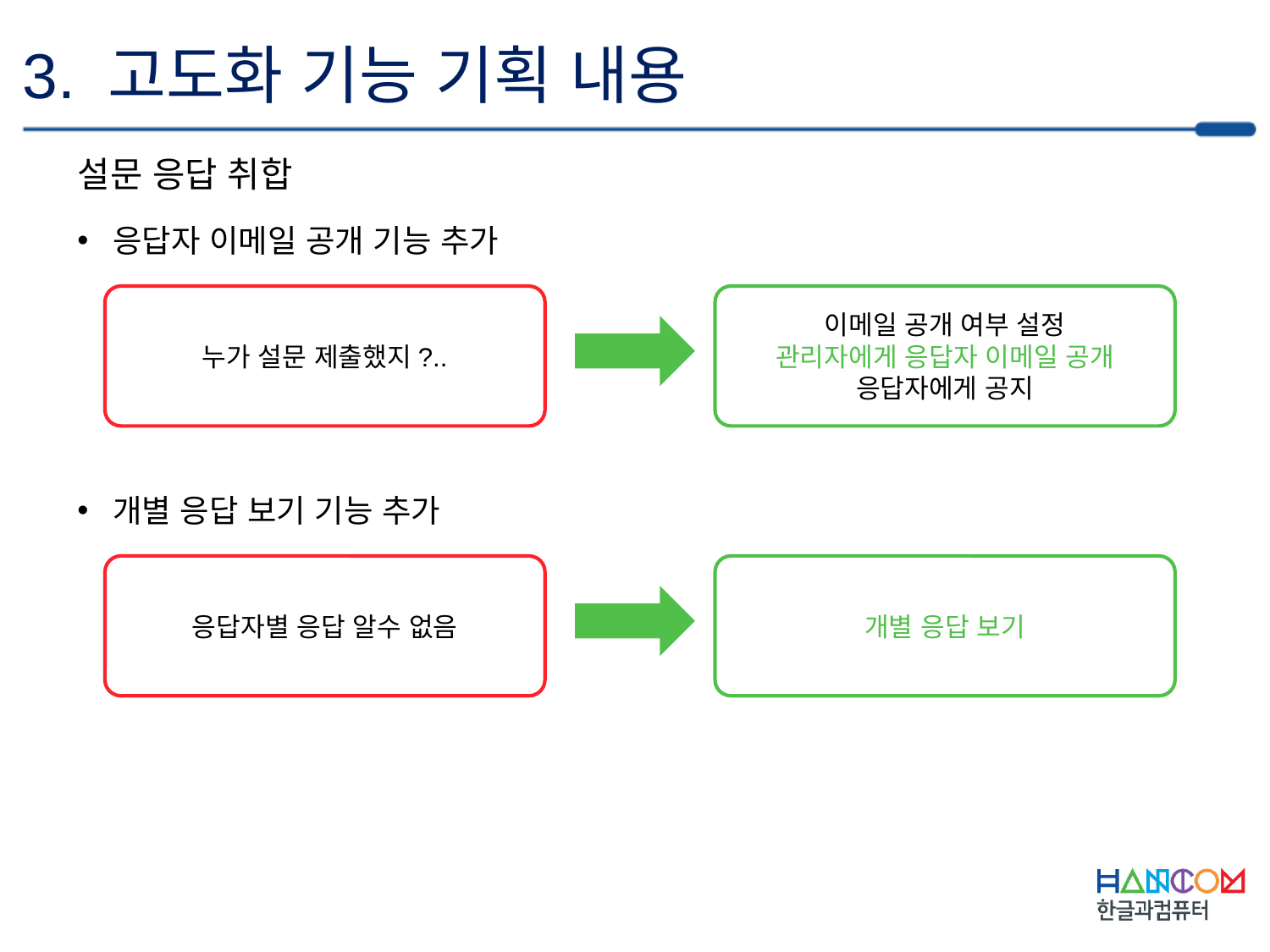

3. 고도화 기능 기획 내용
설문 응답 취합
응답자 이메일 공개 기능 추가
누가 설문 제출했지?..
이메일 공개 여부 설정
관리자에게 응답자 이메일 공개
응답자에게 공지

개별 응답 보기 기능 추가
응답자별 응답 알수 없음
개별 응답 보기